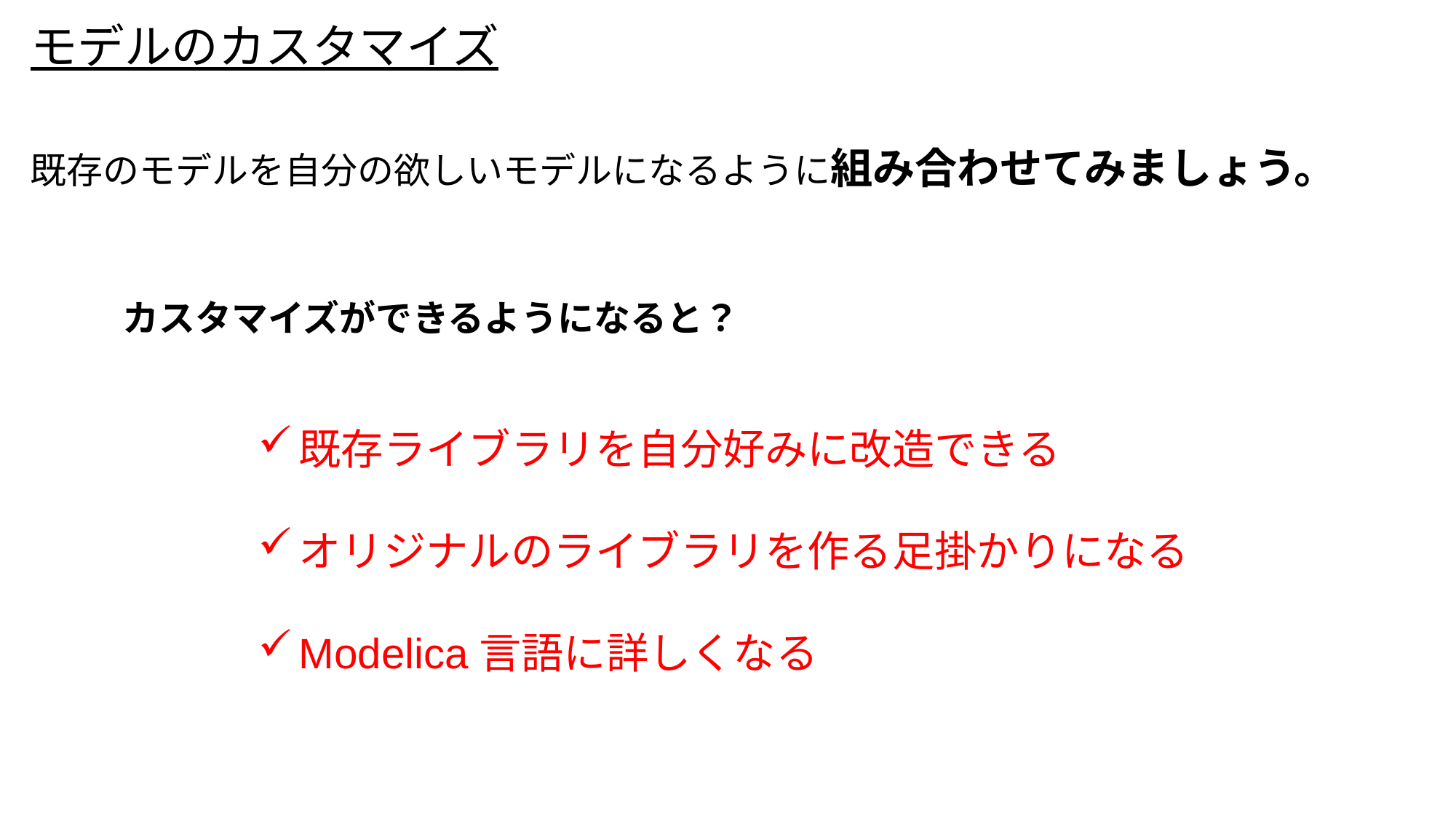

モデルのカスタマイズ
既存のモデルを自分の欲しいモデルになるように組み合わせてみましょう。
カスタマイズができるようになると？
既存ライブラリを自分好みに改造できる

オリジナルのライブラリを作る足掛かりになる

Modelica言語に詳しくなる